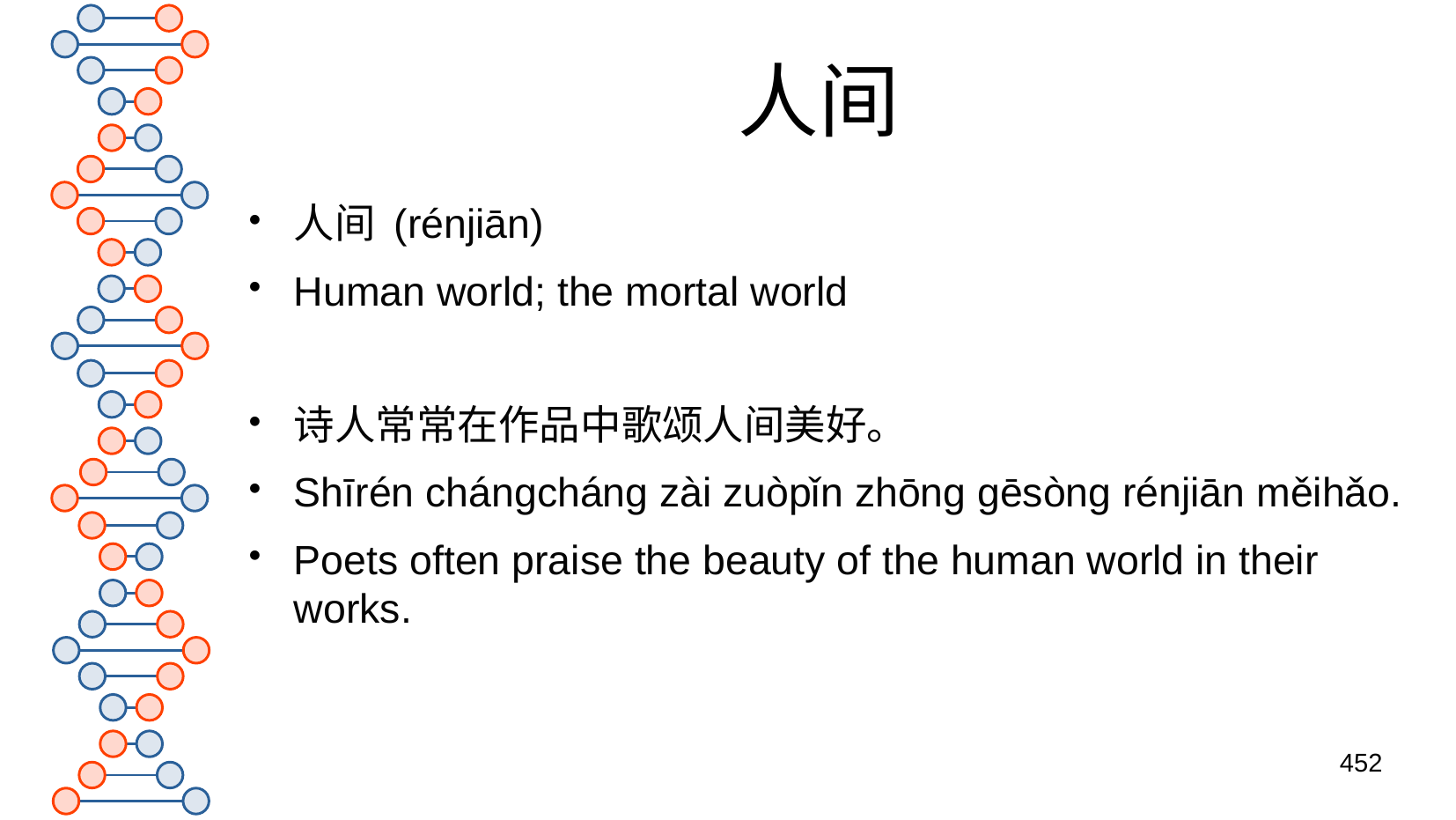

# 人间
人间 (rénjiān)
Human world; the mortal world

诗人常常在作品中歌颂人间美好。
Shīrén chángcháng zài zuòpǐn zhōng gēsòng rénjiān měihǎo.
Poets often praise the beauty of the human world in their works.

452